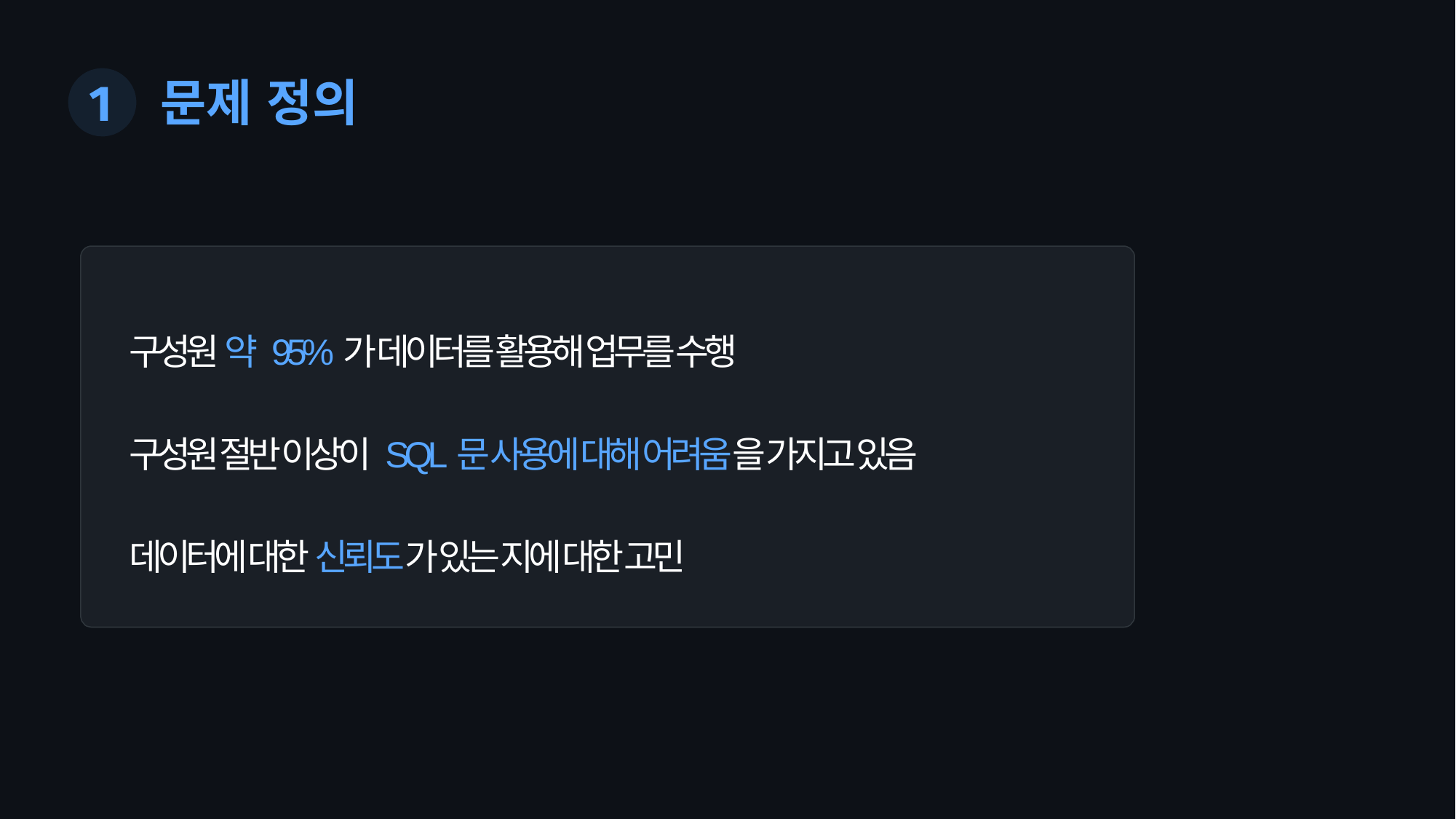

# 1	문제 정의

구성원 약 95%가 데이터를 활용해 업무를 수행

구성원 절반 이상이 SQL문 사용에 대해 어려움을 가지고 있음

데이터에 대한 신뢰도가 있는 지에 대한 고민